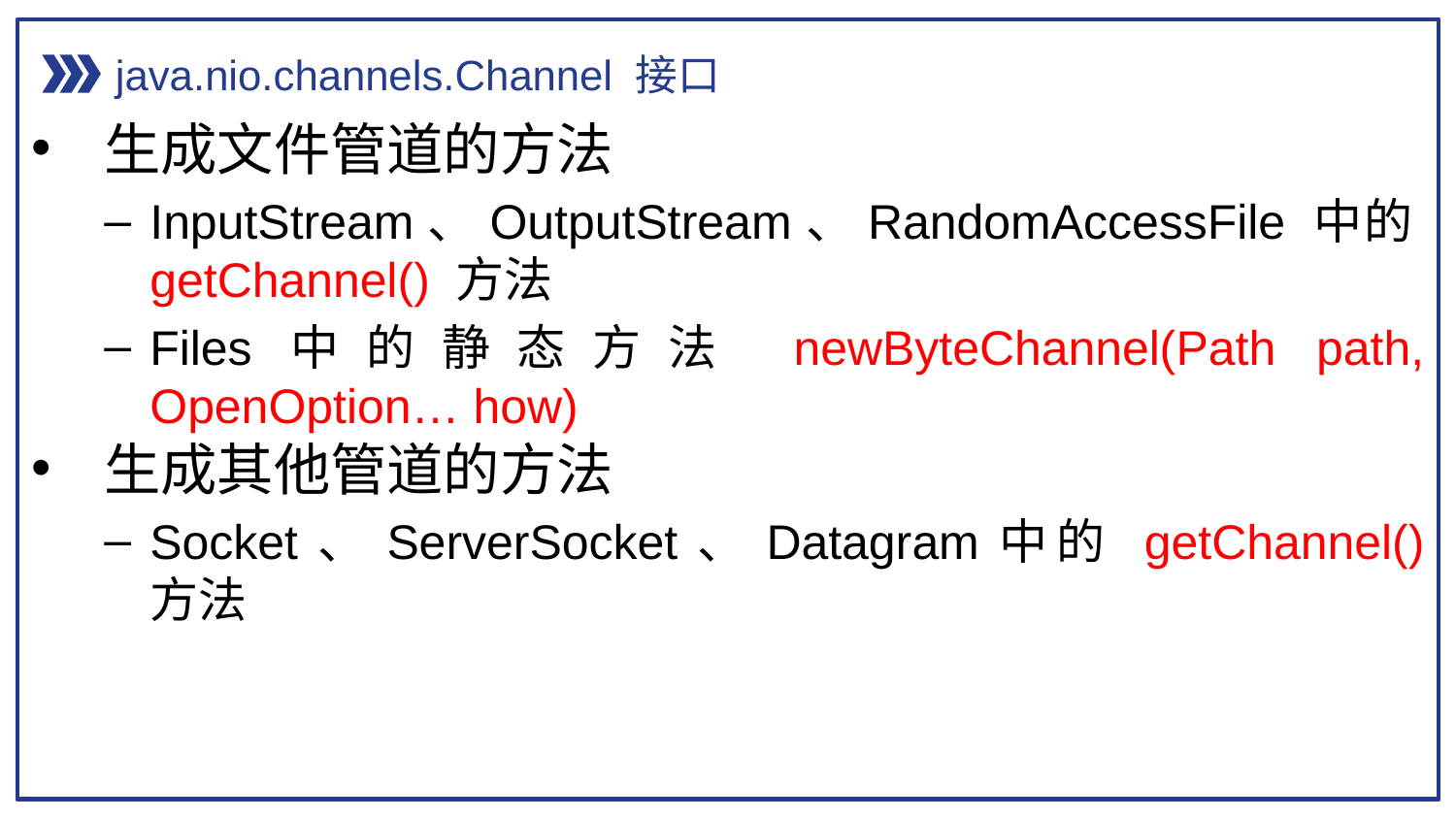

java.nio.channels.Channel 接口

生成文件管道的方法
InputStream、OutputStream、RandomAccessFile 中的getChannel() 方法
Files中的静态方法 newByteChannel(Path path, OpenOption… how)
生成其他管道的方法
Socket、ServerSocket、Datagram中的 getChannel() 方法